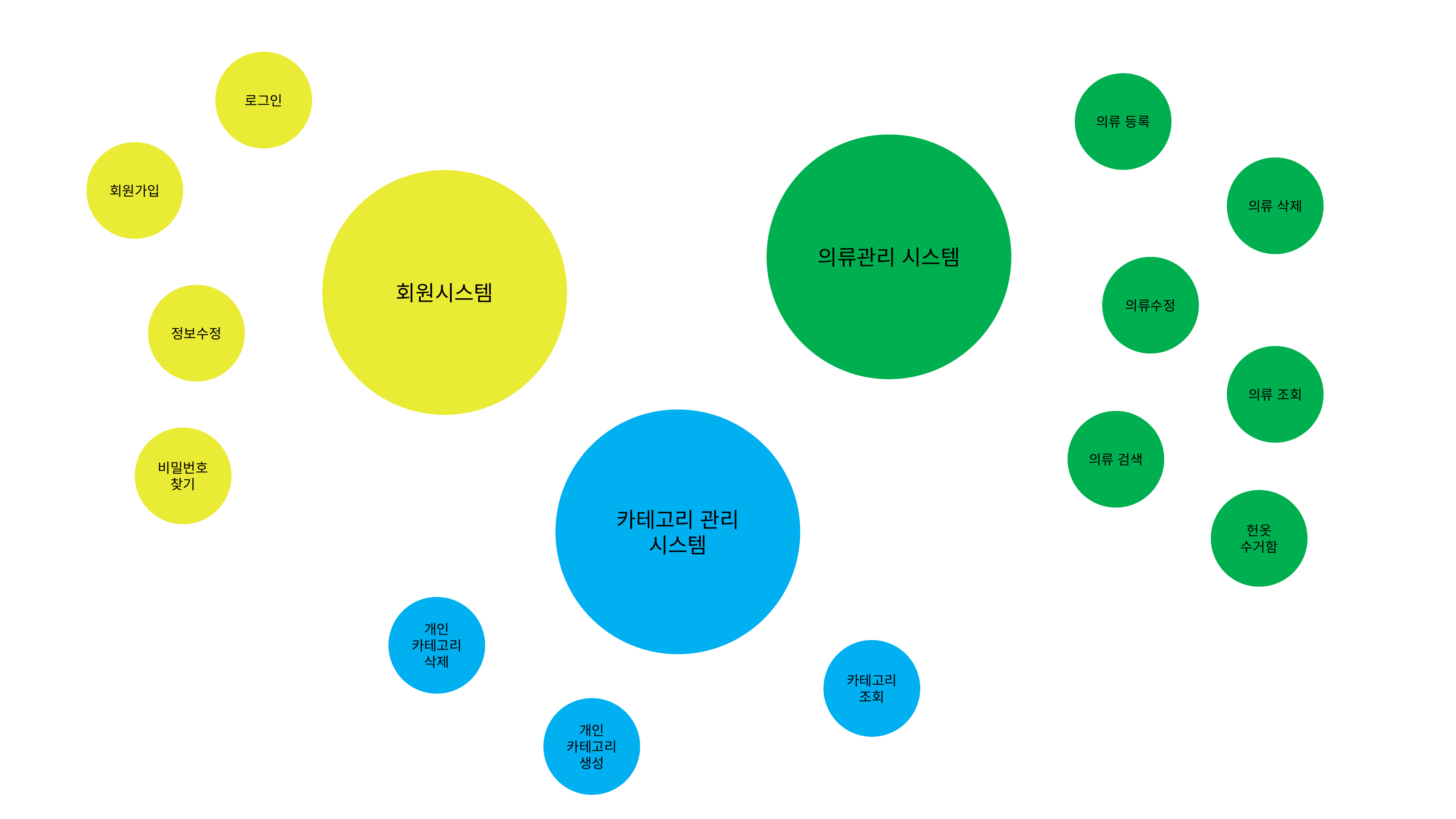

로그인
의류 등록
의류관리 시스템
회원가입
의류 삭제
회원시스템
의류수정
정보수정
의류 조회
카테고리 관리 시스템
의류 검색
비밀번호
찾기
헌옷
수거함
개인 카테고리 삭제
카테고리
조회
개인
카테고리 생성